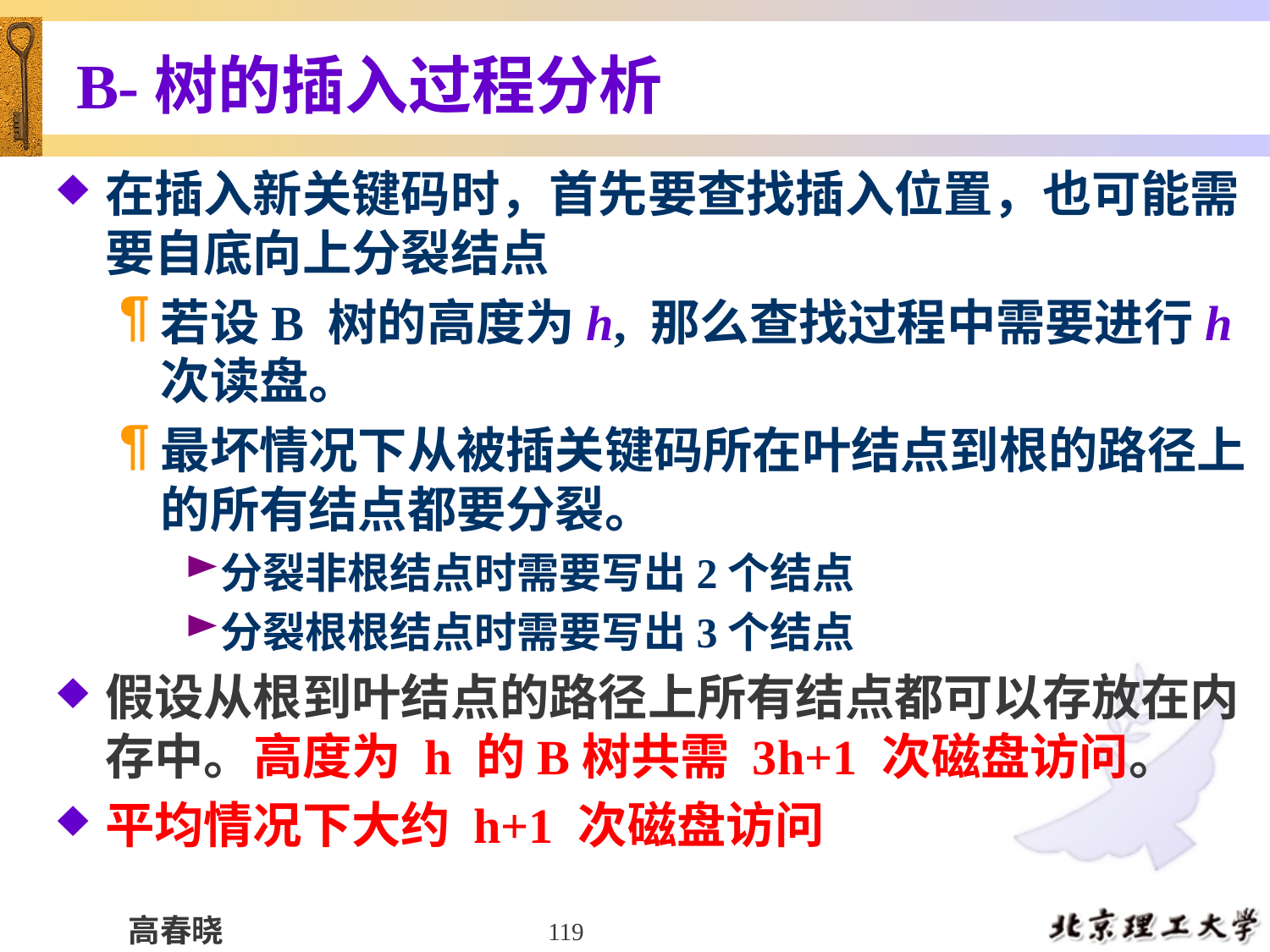

# B-树的插入过程分析
在插入新关键码时，首先要查找插入位置，也可能需要自底向上分裂结点
若设B 树的高度为h, 那么查找过程中需要进行h 次读盘。
最坏情况下从被插关键码所在叶结点到根的路径上的所有结点都要分裂。
分裂非根结点时需要写出2个结点
分裂根根结点时需要写出3个结点
假设从根到叶结点的路径上所有结点都可以存放在内存中。高度为 h 的B树共需 3h+1 次磁盘访问。
平均情况下大约 h+1 次磁盘访问
119